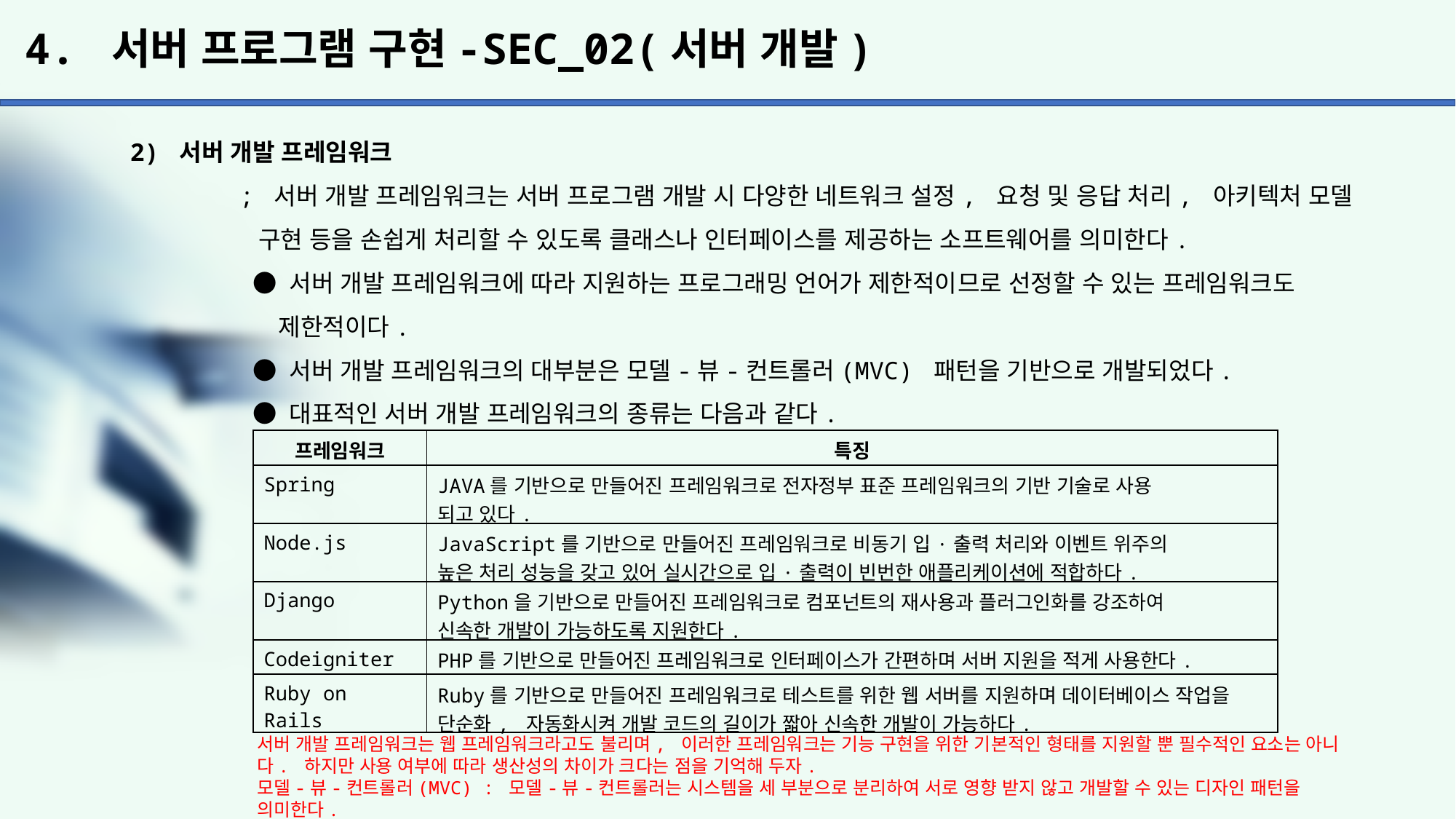

# 4. 서버 프로그램 구현-SEC_02(서버 개발)
2) 서버 개발 프레임워크
	; 서버 개발 프레임워크는 서버 프로그램 개발 시 다양한 네트워크 설정, 요청 및 응답 처리, 아키텍처 모델
	  구현 등을 손쉽게 처리할 수 있도록 클래스나 인터페이스를 제공하는 소프트웨어를 의미한다.
	  ● 서버 개발 프레임워크에 따라 지원하는 프로그래밍 언어가 제한적이므로 선정할 수 있는 프레임워크도
	     제한적이다.
	  ● 서버 개발 프레임워크의 대부분은 모델-뷰-컨트롤러(MVC) 패턴을 기반으로 개발되었다.
	  ● 대표적인 서버 개발 프레임워크의 종류는 다음과 같다.

| 프레임워크 | 특징 |
| --- | --- |
| Spring | JAVA를 기반으로 만들어진 프레임워크로 전자정부 표준 프레임워크의 기반 기술로 사용 되고 있다. |
| Node.js | JavaScript를 기반으로 만들어진 프레임워크로 비동기 입·출력 처리와 이벤트 위주의 높은 처리 성능을 갖고 있어 실시간으로 입·출력이 빈번한 애플리케이션에 적합하다. |
| Django | Python을 기반으로 만들어진 프레임워크로 컴포넌트의 재사용과 플러그인화를 강조하여 신속한 개발이 가능하도록 지원한다. |
| Codeigniter | PHP를 기반으로 만들어진 프레임워크로 인터페이스가 간편하며 서버 지원을 적게 사용한다. |
| Ruby on Rails | Ruby를 기반으로 만들어진 프레임워크로 테스트를 위한 웹 서버를 지원하며 데이터베이스 작업을 단순화, 자동화시켜 개발 코드의 길이가 짧아 신속한 개발이 가능하다. |
서버 개발 프레임워크는 웹 프레임워크라고도 불리며, 이러한 프레임워크는 기능 구현을 위한 기본적인 형태를 지원할 뿐 필수적인 요소는 아니다. 하지만 사용 여부에 따라 생산성의 차이가 크다는 점을 기억해 두자.
모델-뷰-컨트롤러(MVC) : 모델-뷰-컨트롤러는 시스템을 세 부분으로 분리하여 서로 영향 받지 않고 개발할 수 있는 디자인 패턴을 의미한다.